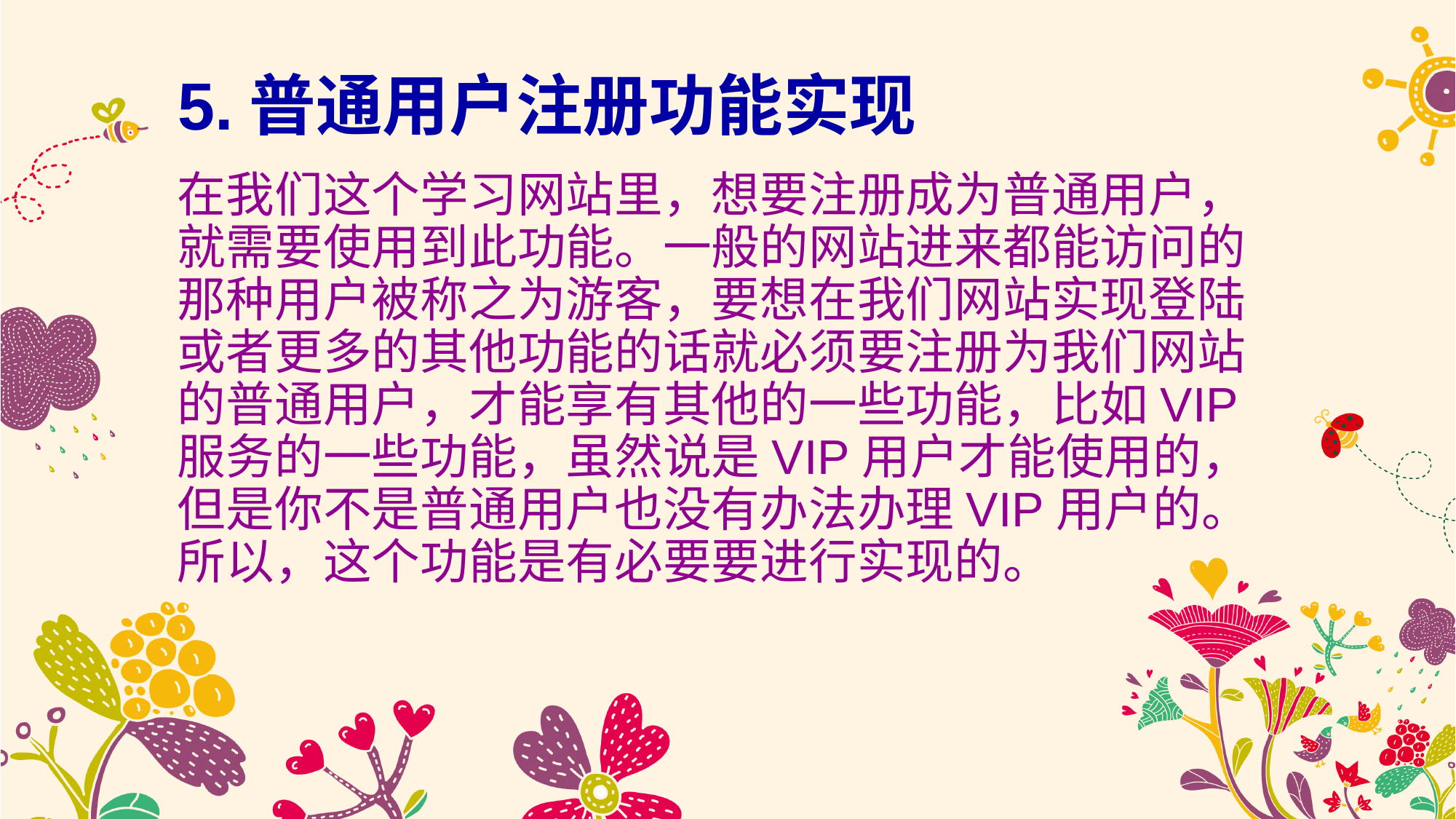

# 5.普通用户注册功能实现
在我们这个学习网站里，想要注册成为普通用户，就需要使用到此功能。一般的网站进来都能访问的那种用户被称之为游客，要想在我们网站实现登陆或者更多的其他功能的话就必须要注册为我们网站的普通用户，才能享有其他的一些功能，比如VIP服务的一些功能，虽然说是VIP用户才能使用的，但是你不是普通用户也没有办法办理VIP用户的。所以，这个功能是有必要要进行实现的。